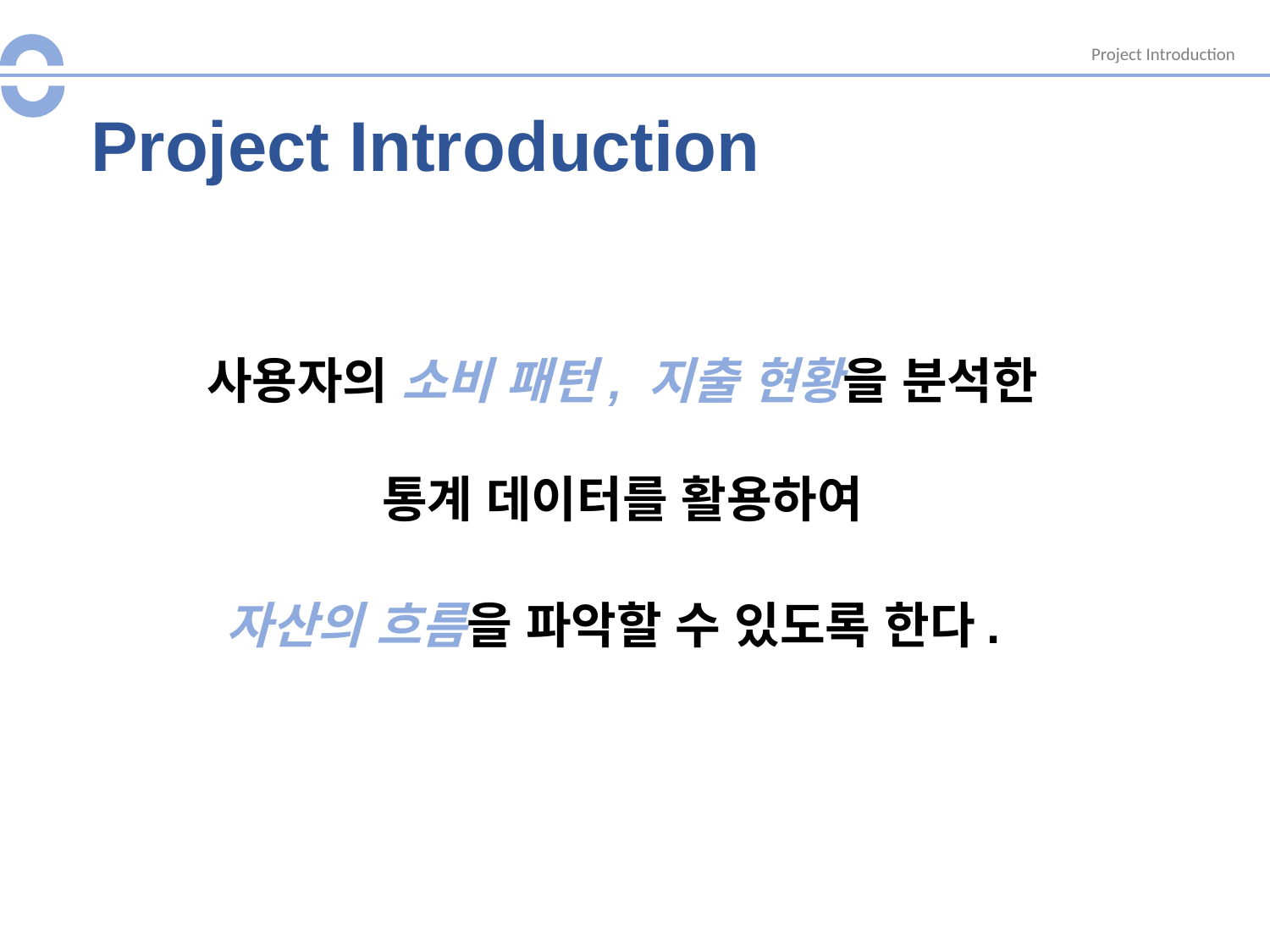

Project Introduction

Project Introduction
사용자의 소비 패턴, 지출 현황을 분석한

통계 데이터를 활용하여
자산의 흐름을 파악할 수 있도록 한다.